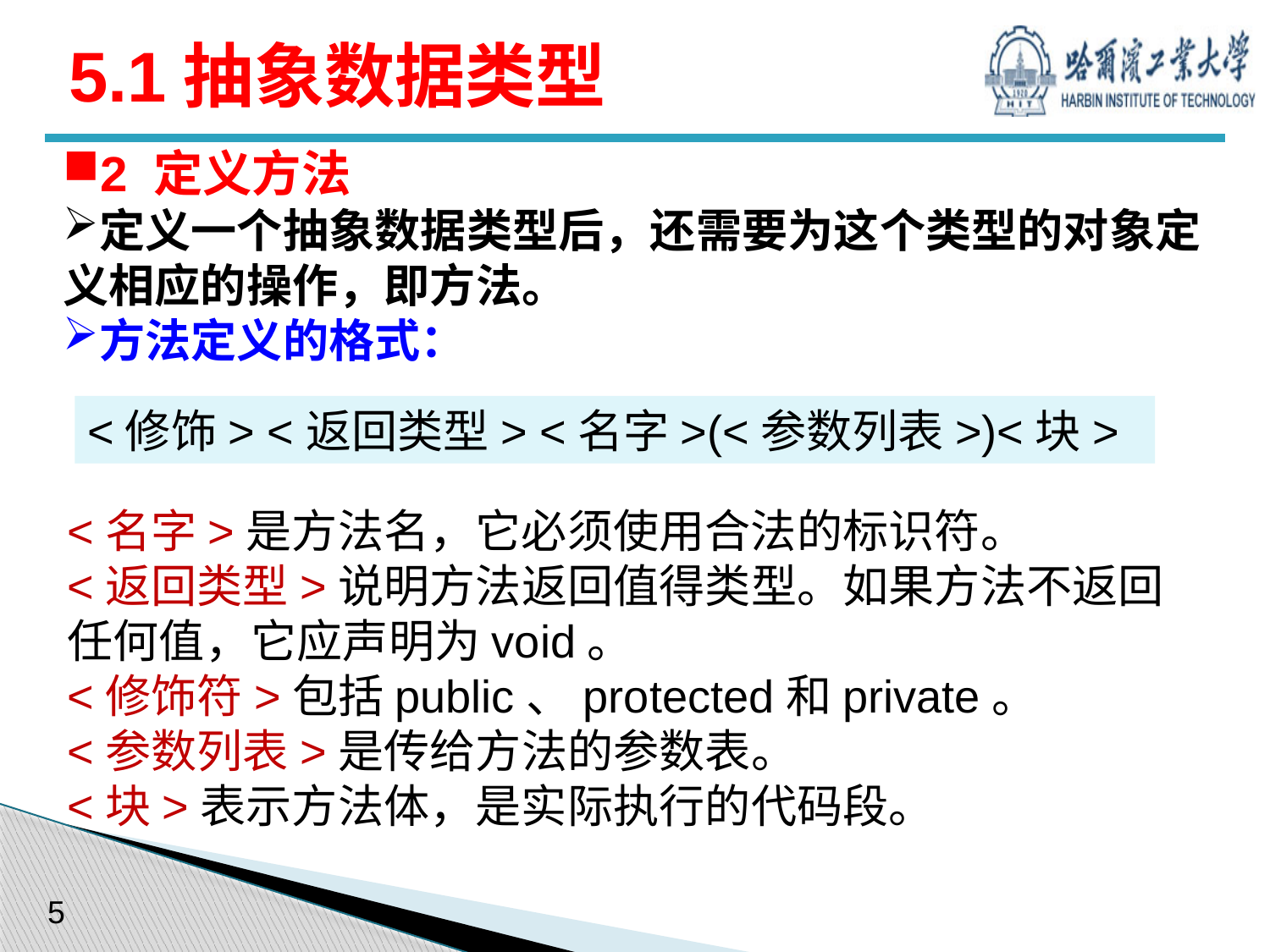

# 5.1抽象数据类型
2 定义方法
定义一个抽象数据类型后，还需要为这个类型的对象定义相应的操作，即方法。
方法定义的格式：
<修饰> <返回类型> <名字>(<参数列表>)<块>
<名字>是方法名，它必须使用合法的标识符。
<返回类型>说明方法返回值得类型。如果方法不返回任何值，它应声明为void。
<修饰符>包括public、protected和private。
<参数列表>是传给方法的参数表。
<块>表示方法体，是实际执行的代码段。